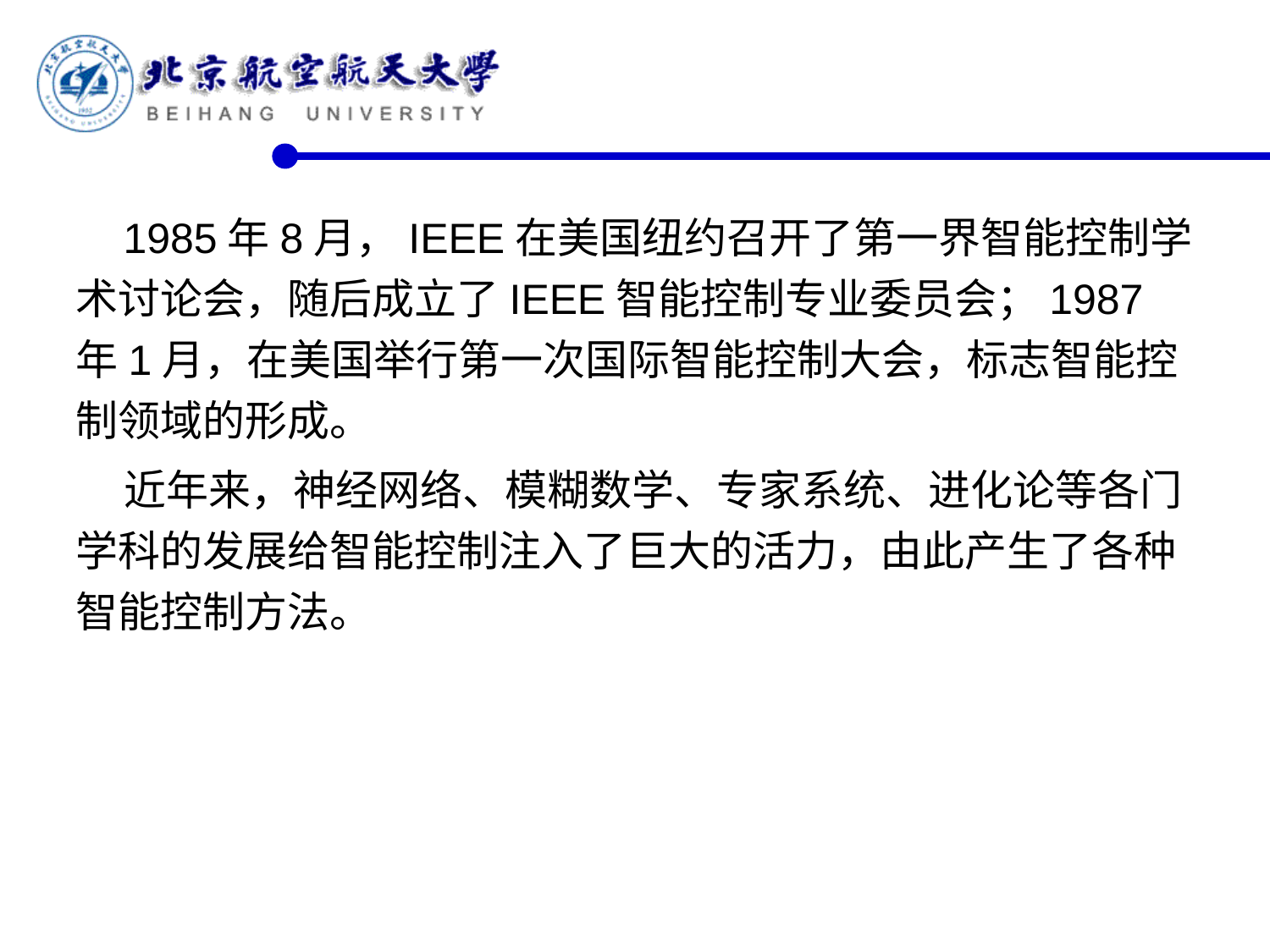

1985年8月，IEEE在美国纽约召开了第一界智能控制学术讨论会，随后成立了IEEE智能控制专业委员会；1987年1月，在美国举行第一次国际智能控制大会，标志智能控制领域的形成。
    近年来，神经网络、模糊数学、专家系统、进化论等各门学科的发展给智能控制注入了巨大的活力，由此产生了各种智能控制方法。